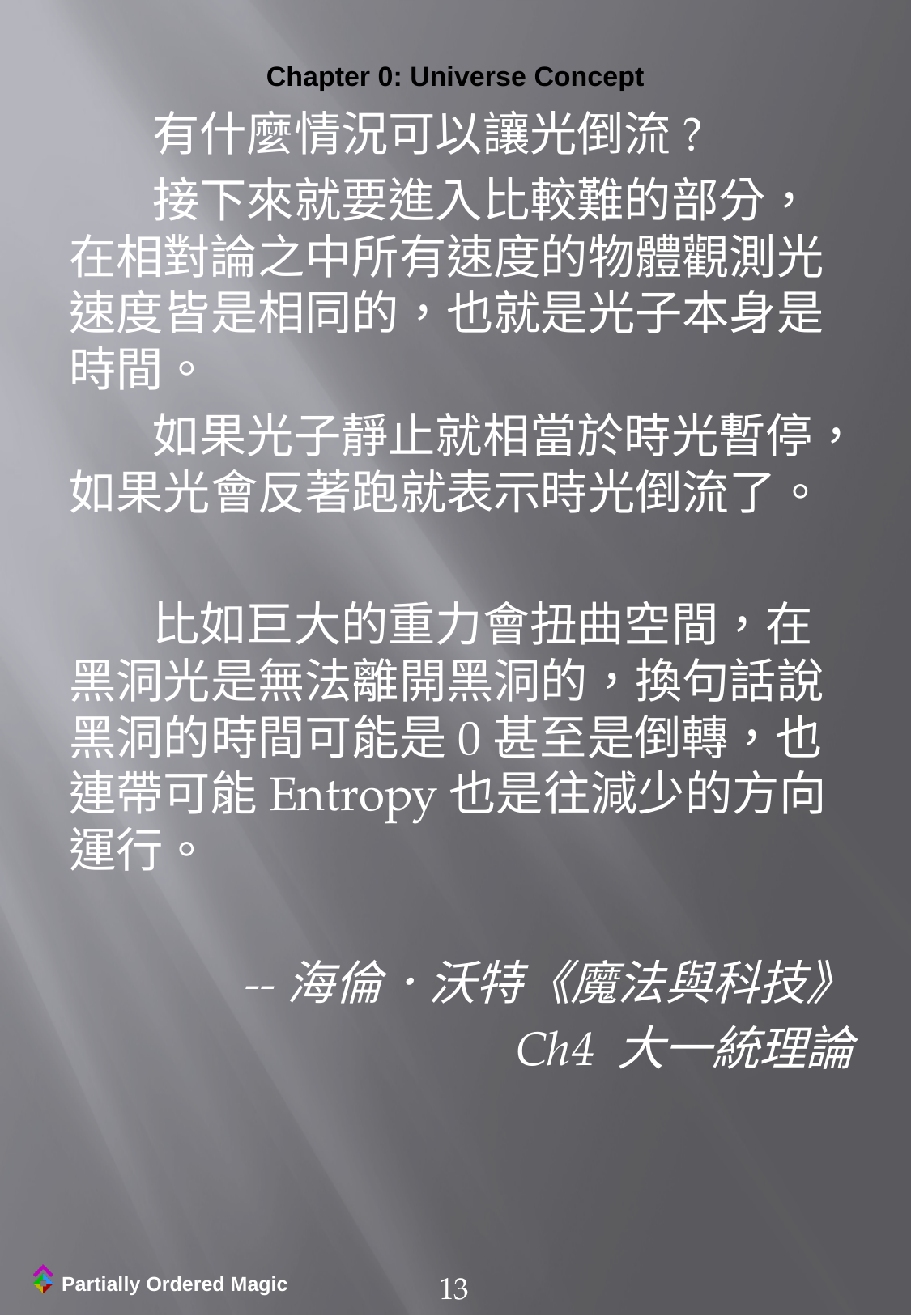

# Chapter 0: Universe Concept
有什麼情況可以讓光倒流?
接下來就要進入比較難的部分，在相對論之中所有速度的物體觀測光速度皆是相同的，也就是光子本身是時間。
如果光子靜止就相當於時光暫停，如果光會反著跑就表示時光倒流了。

比如巨大的重力會扭曲空間，在黑洞光是無法離開黑洞的，換句話說黑洞的時間可能是0甚至是倒轉，也連帶可能Entropy也是往減少的方向運行。

--海倫．沃特《魔法與科技》
Ch4 大一統理論